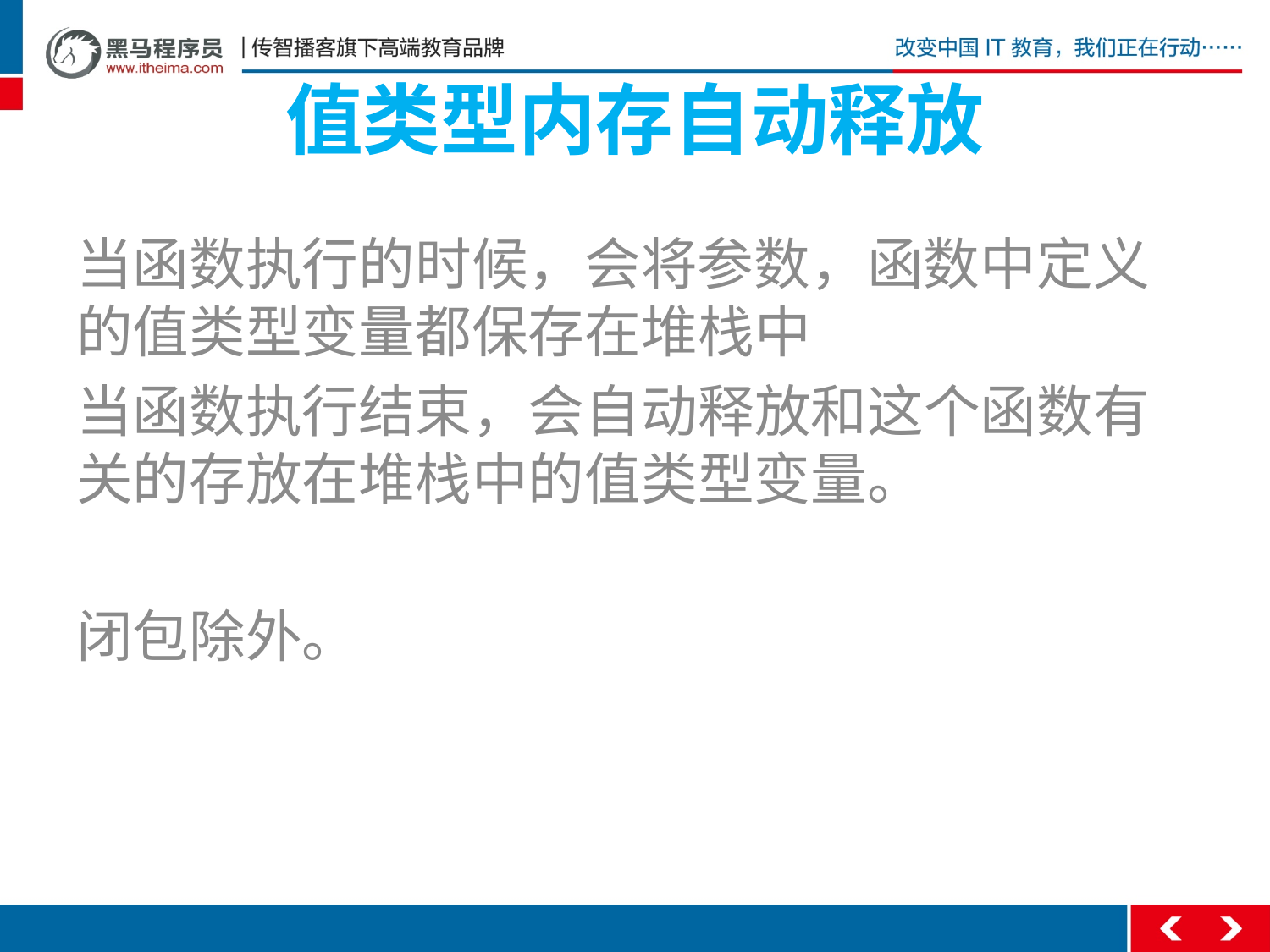

# 值类型内存自动释放
当函数执行的时候，会将参数，函数中定义的值类型变量都保存在堆栈中
当函数执行结束，会自动释放和这个函数有关的存放在堆栈中的值类型变量。

闭包除外。